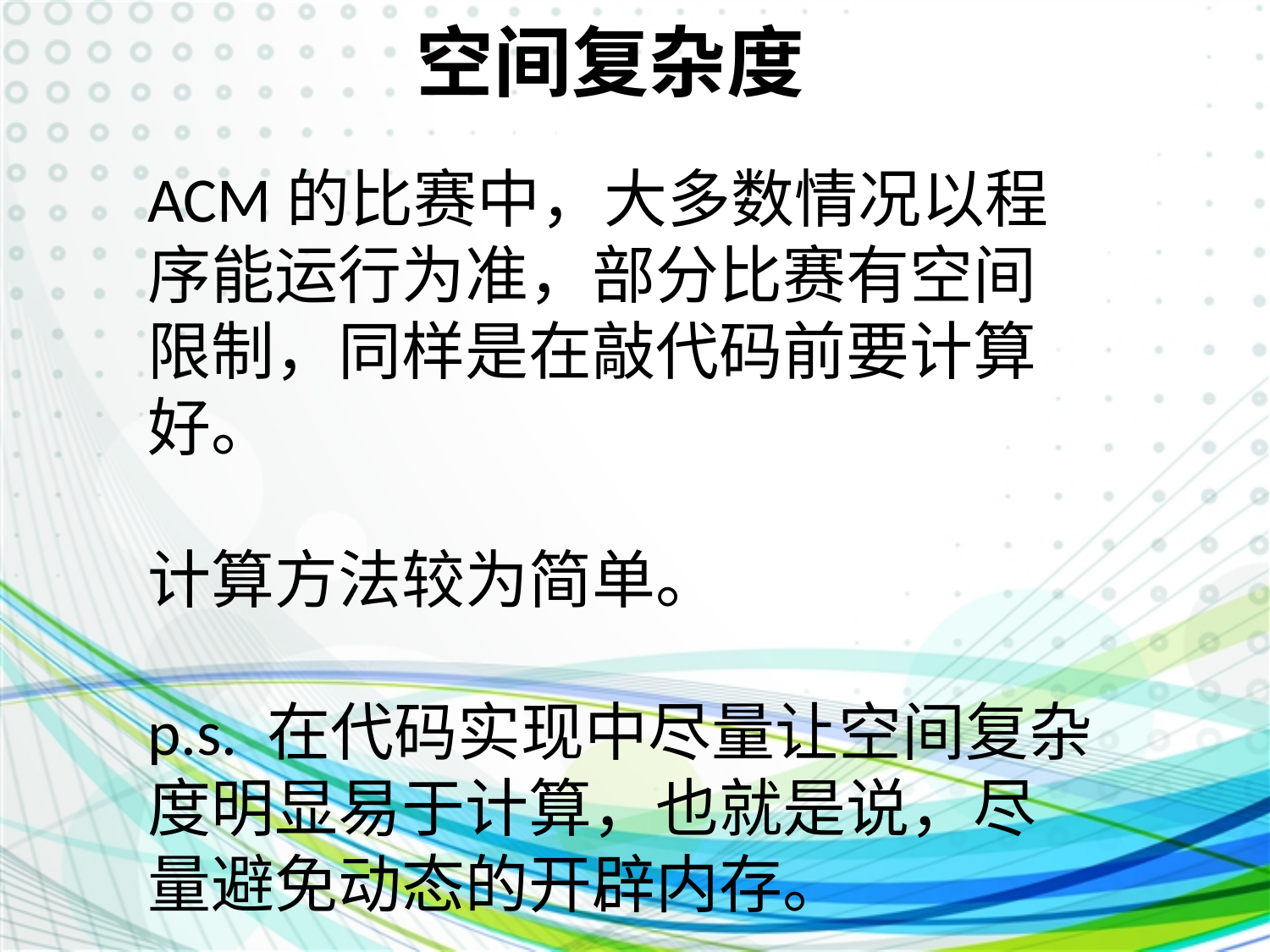

空间复杂度
ACM的比赛中，大多数情况以程序能运行为准，部分比赛有空间限制，同样是在敲代码前要计算好。

计算方法较为简单。

p.s. 在代码实现中尽量让空间复杂度明显易于计算，也就是说，尽量避免动态的开辟内存。